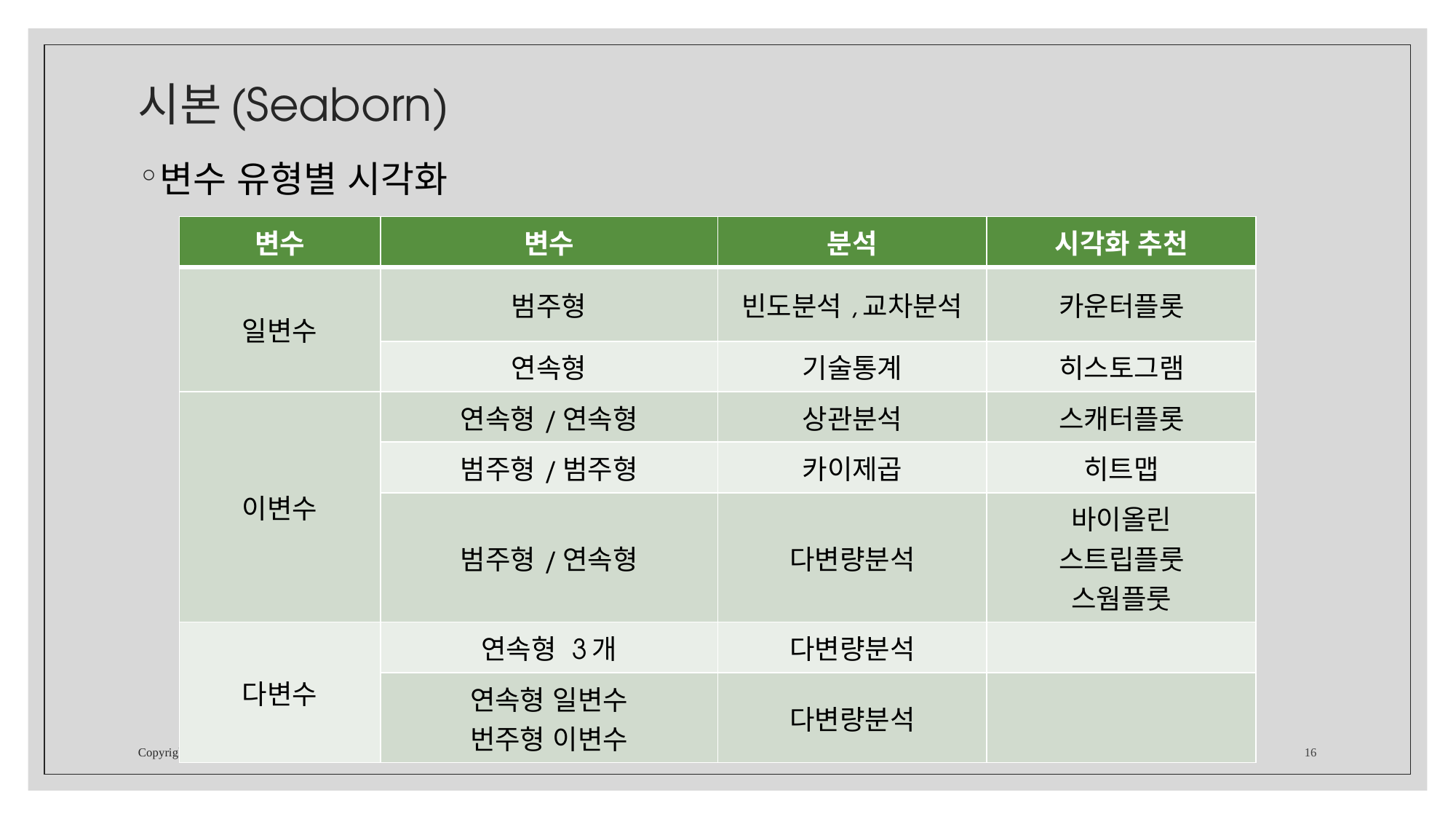

# 시본(Seaborn)
변수 유형별 시각화
| 변수 | 변수 | 분석 | 시각화 추천 |
| --- | --- | --- | --- |
| 일변수 | 범주형 | 빈도분석,교차분석 | 카운터플롯 |
|  | 연속형 | 기술통계 | 히스토그램 |
| 이변수 | 연속형/연속형 | 상관분석 | 스캐터플롯 |
|  | 범주형/범주형 | 카이제곱 | 히트맵 |
|  | 범주형/연속형 | 다변량분석 | 바이올린 스트립플룻 스웜플룻 |
| 다변수 | 연속형 3개 | 다변량분석 |  |
|  | 연속형 일변수 번주형 이변수 | 다변량분석 |  |
Copyright Hajung Choi
16